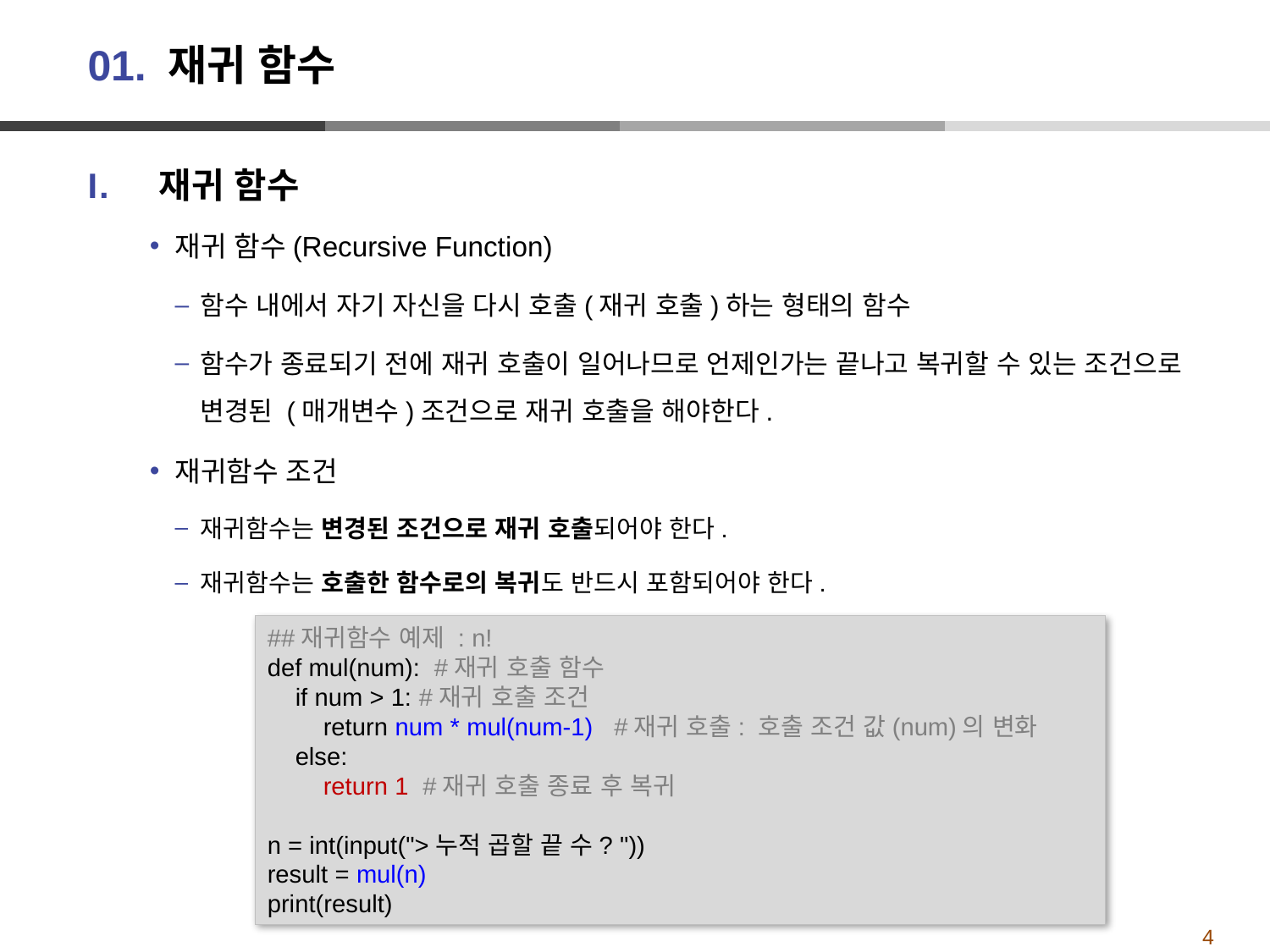

# 01. 재귀 함수
재귀 함수
재귀 함수(Recursive Function)
함수 내에서 자기 자신을 다시 호출(재귀 호출)하는 형태의 함수
함수가 종료되기 전에 재귀 호출이 일어나므로 언제인가는 끝나고 복귀할 수 있는 조건으로 변경된 (매개변수)조건으로 재귀 호출을 해야한다.
재귀함수 조건
재귀함수는 변경된 조건으로 재귀 호출되어야 한다.
재귀함수는 호출한 함수로의 복귀도 반드시 포함되어야 한다.
##재귀함수 예제 : n!
def mul(num):  #재귀 호출 함수
    if num > 1: #재귀 호출 조건
        return num * mul(num-1)   #재귀 호출: 호출 조건 값(num)의 변화
    else:
        return 1  #재귀 호출 종료 후 복귀

n = int(input(">누적 곱할 끝 수? "))
result = mul(n)
print(result)